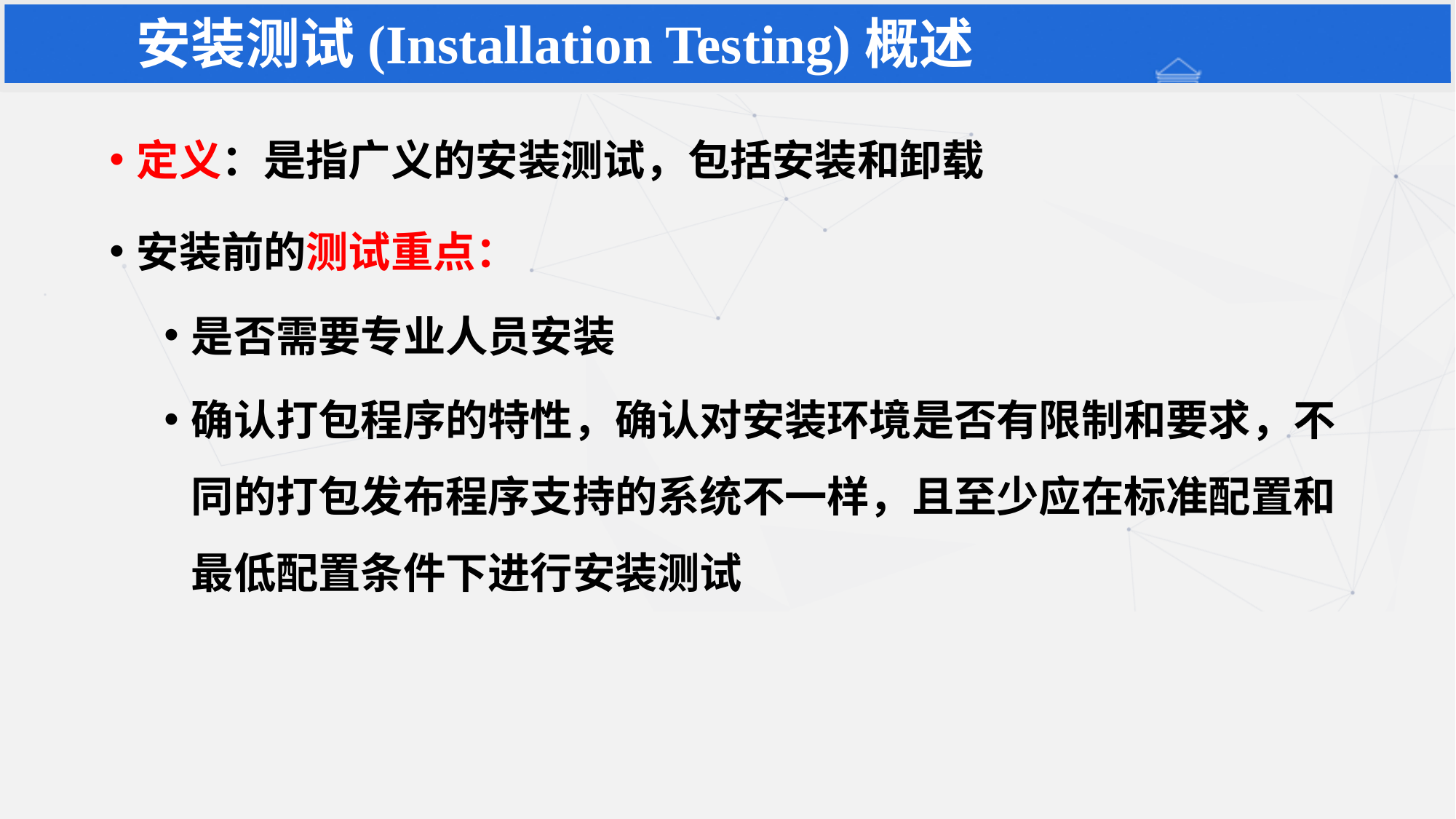

# 安装测试(Installation Testing)概述
定义：是指广义的安装测试，包括安装和卸载
安装前的测试重点：
是否需要专业人员安装
确认打包程序的特性，确认对安装环境是否有限制和要求，不同的打包发布程序支持的系统不一样，且至少应在标准配置和最低配置条件下进行安装测试